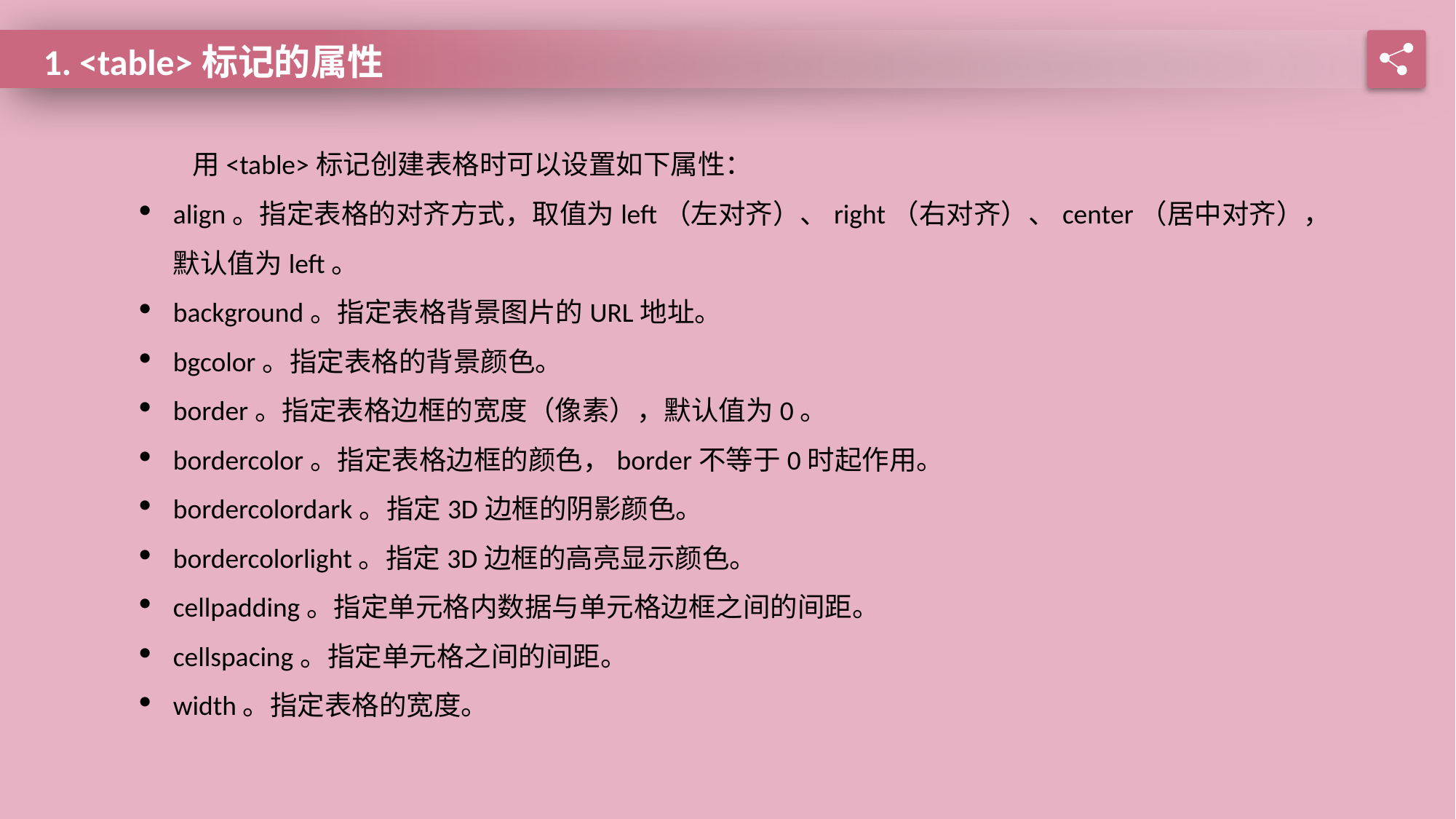

1. <table>标记的属性
用<table>标记创建表格时可以设置如下属性：
align。指定表格的对齐方式，取值为left（左对齐）、right（右对齐）、center（居中对齐），默认值为left。
background。指定表格背景图片的URL地址。
bgcolor。指定表格的背景颜色。
border。指定表格边框的宽度（像素），默认值为0。
bordercolor。指定表格边框的颜色，border不等于0时起作用。
bordercolordark。指定3D边框的阴影颜色。
bordercolorlight。指定3D边框的高亮显示颜色。
cellpadding。指定单元格内数据与单元格边框之间的间距。
cellspacing。指定单元格之间的间距。
width。指定表格的宽度。